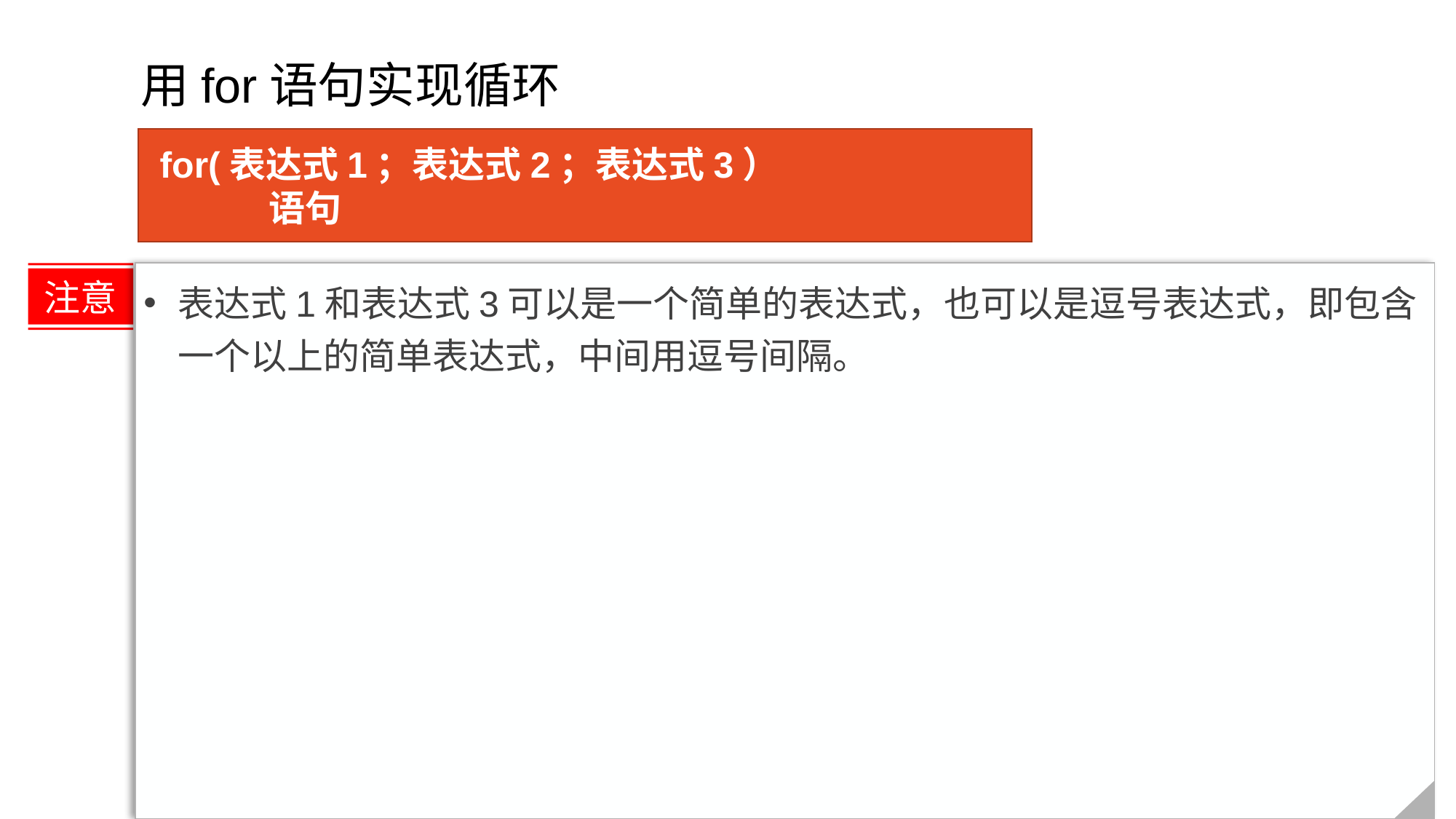

# 用for语句实现循环
for(表达式1；表达式2；表达式3）
	语句
表达式1和表达式3可以是一个简单的表达式，也可以是逗号表达式，即包含一个以上的简单表达式，中间用逗号间隔。
注意